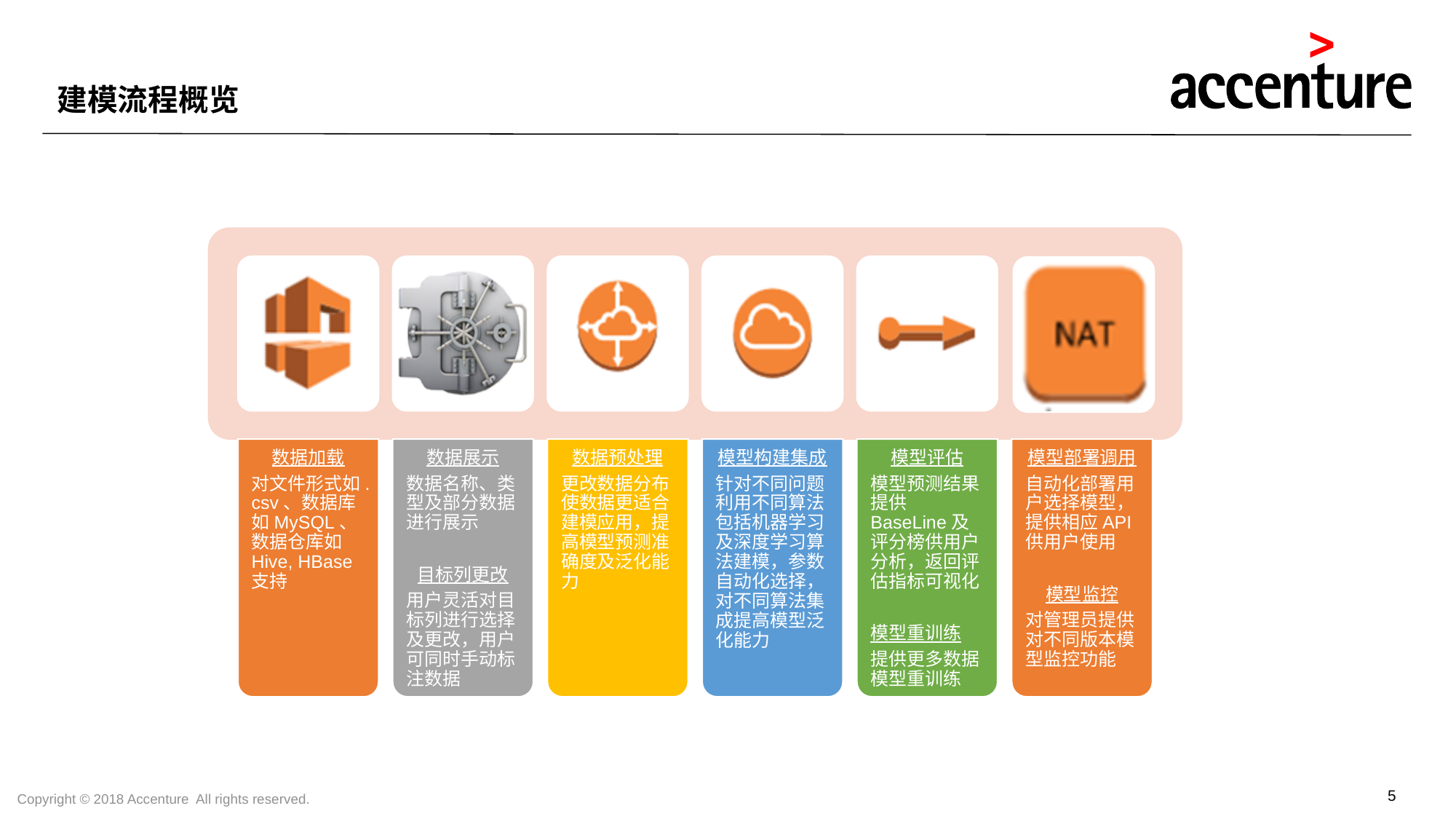

建模流程概览

数据加载
对文件形式如.csv、数据库如MySQL、数据仓库如Hive, HBase支持

数据展示
数据名称、类型及部分数据进行展示

目标列更改
用户灵活对目标列进行选择及更改，用户可同时手动标注数据

数据预处理
更改数据分布使数据更适合建模应用，提高模型预测准确度及泛化能力

模型构建集成
针对不同问题利用不同算法包括机器学习及深度学习算法建模，参数自动化选择，对不同算法集成提高模型泛化能力

模型评估
模型预测结果提供BaseLine及评分榜供用户分析，返回评估指标可视化

模型重训练
提供更多数据模型重训练

模型部署调用
自动化部署用户选择模型，提供相应API供用户使用

模型监控
对管理员提供对不同版本模型监控功能